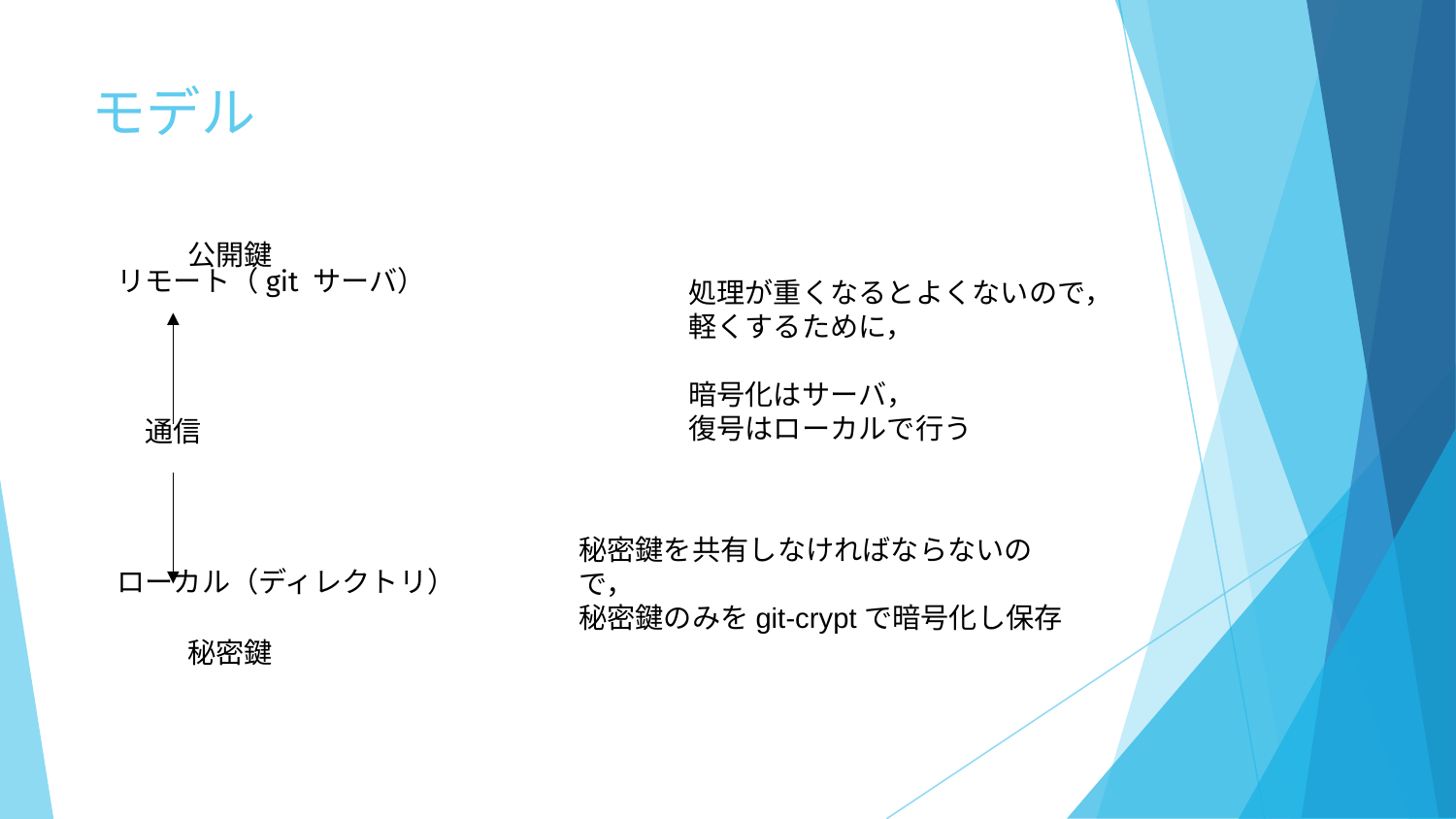

# モデル
公開鍵
リモート（git サーバ）

　通信

ローカル（ディレクトリ）

処理が重くなるとよくないので，
軽くするために，

暗号化はサーバ，
復号はローカルで行う
秘密鍵を共有しなければならないので，
秘密鍵のみをgit-cryptで暗号化し保存

秘密鍵